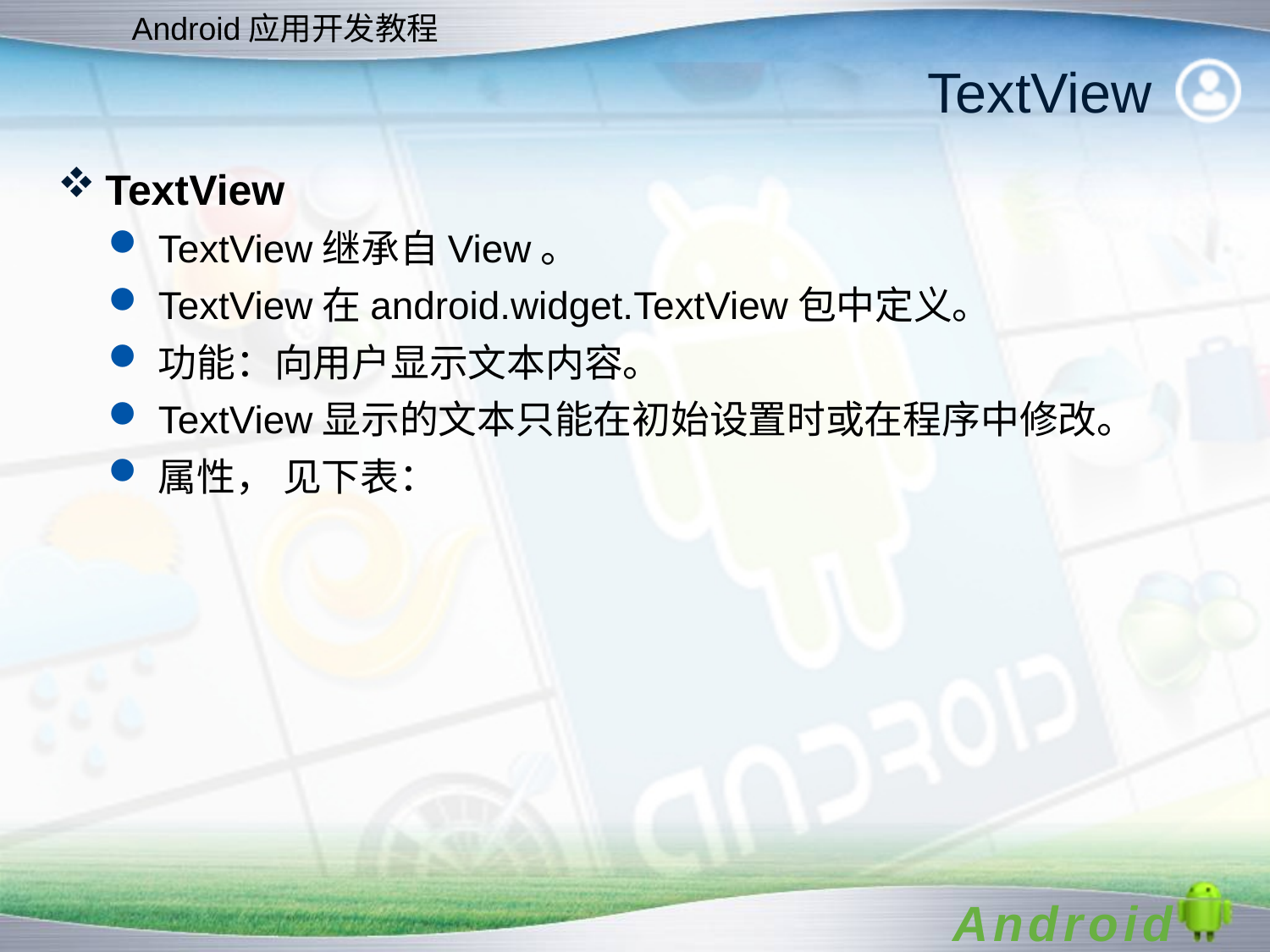

# TextView
TextView
TextView继承自View。
TextView在android.widget.TextView包中定义。
功能：向用户显示文本内容。
TextView显示的文本只能在初始设置时或在程序中修改。
属性， 见下表：